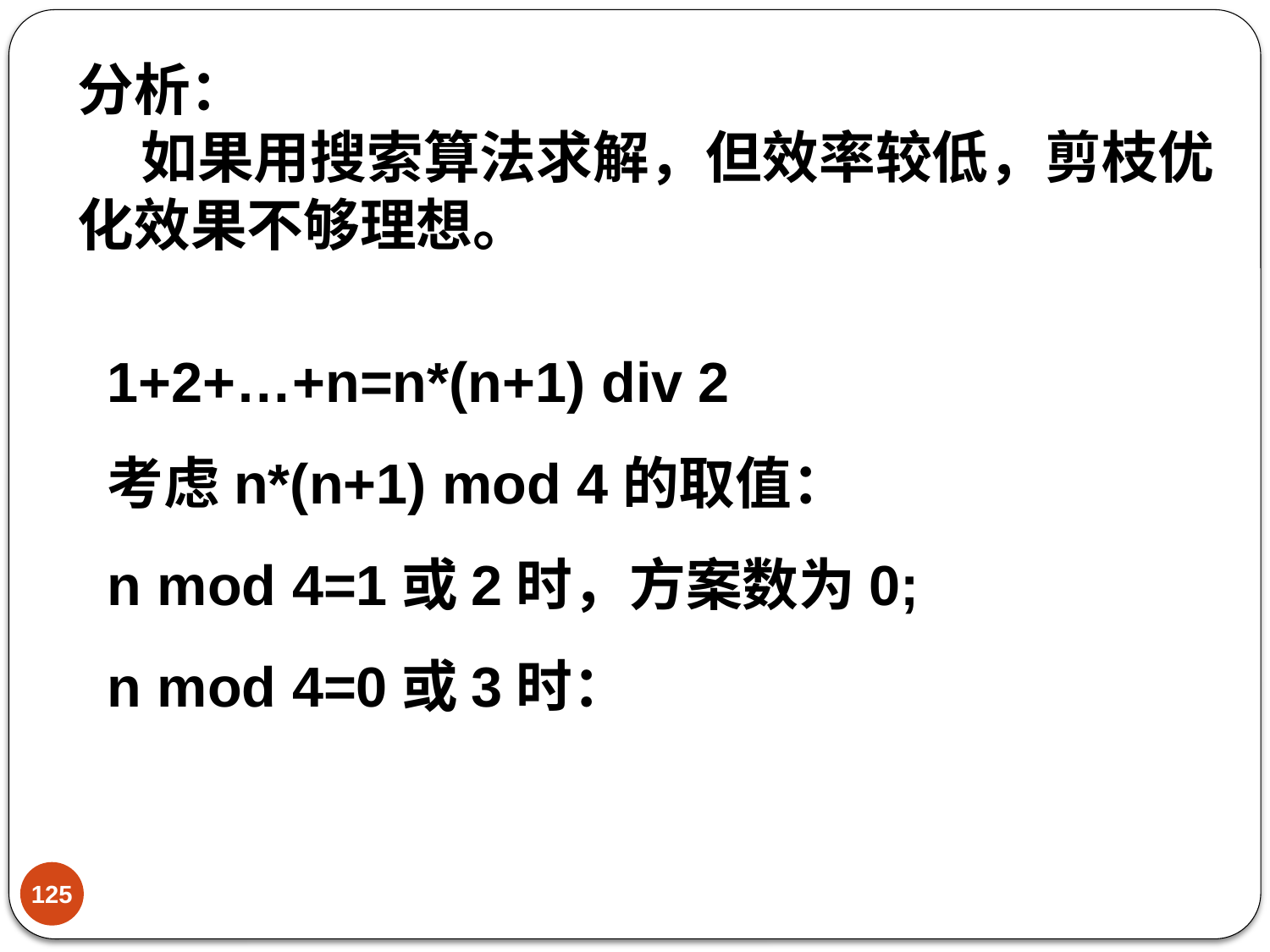

分析：
如果用搜索算法求解，但效率较低，剪枝优化效果不够理想。
1+2+…+n=n*(n+1) div 2
考虑n*(n+1) mod 4的取值：
n mod 4=1或2时，方案数为0;
n mod 4=0或3时：
125